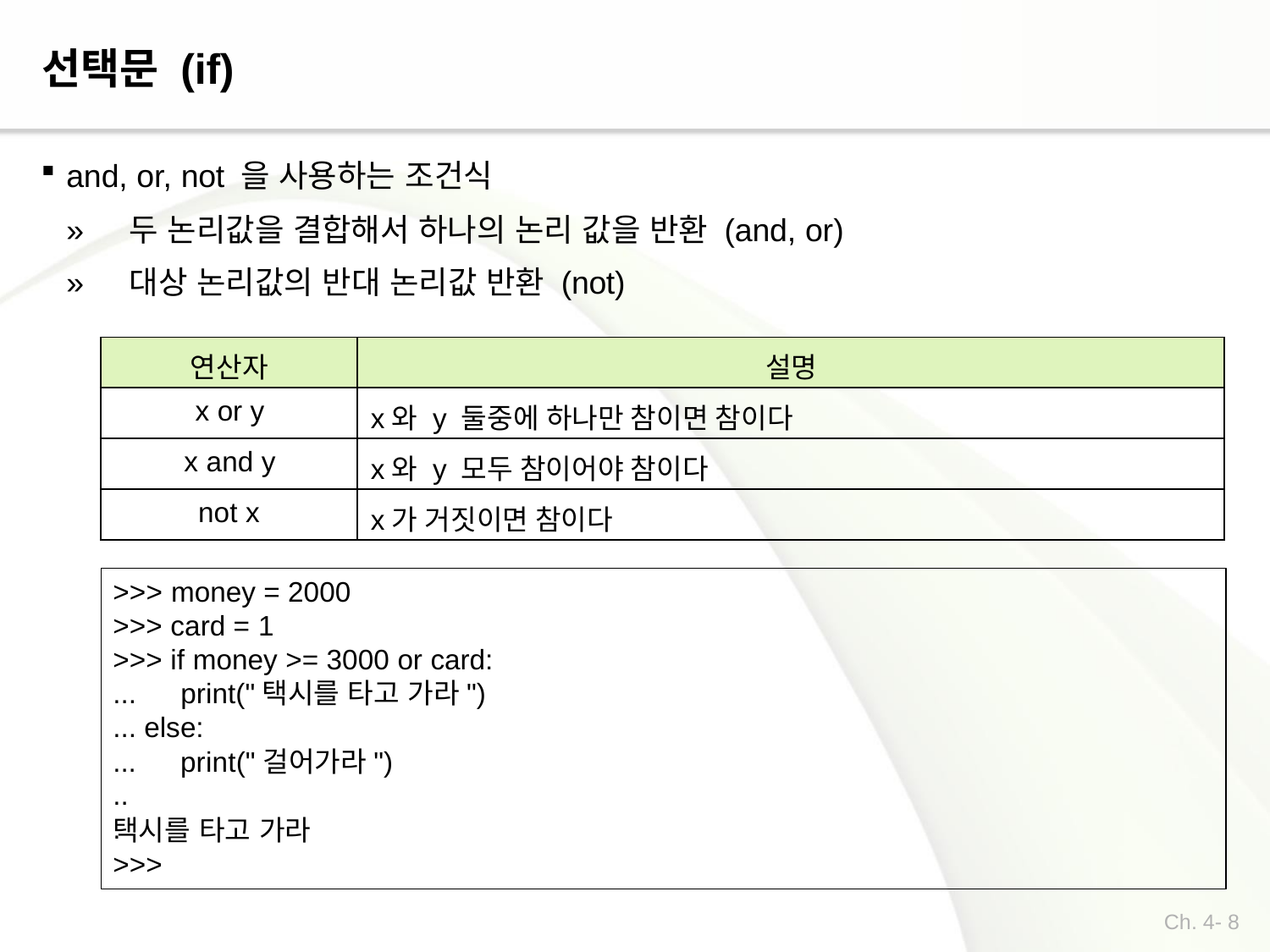

# 선택문 (if)
and, or, not 을 사용하는 조건식
»	두 논리값을 결합해서 하나의 논리 값을 반환 (and, or)
»	대상 논리값의 반대 논리값 반환 (not)
| 연산자 | 설명 |
| --- | --- |
| x or y | x와 y 둘중에 하나만 참이면 참이다 |
| x and y | x와 y 모두 참이어야 참이다 |
| not x | x가 거짓이면 참이다 |

>>> money = 2000
>>> card = 1
>>> if money >= 3000 or card:
...	print("택시를 타고 가라")
... else:
...	print("걸어가라")

택시를 타고 가라
>>>
...
Ch. 4- 8